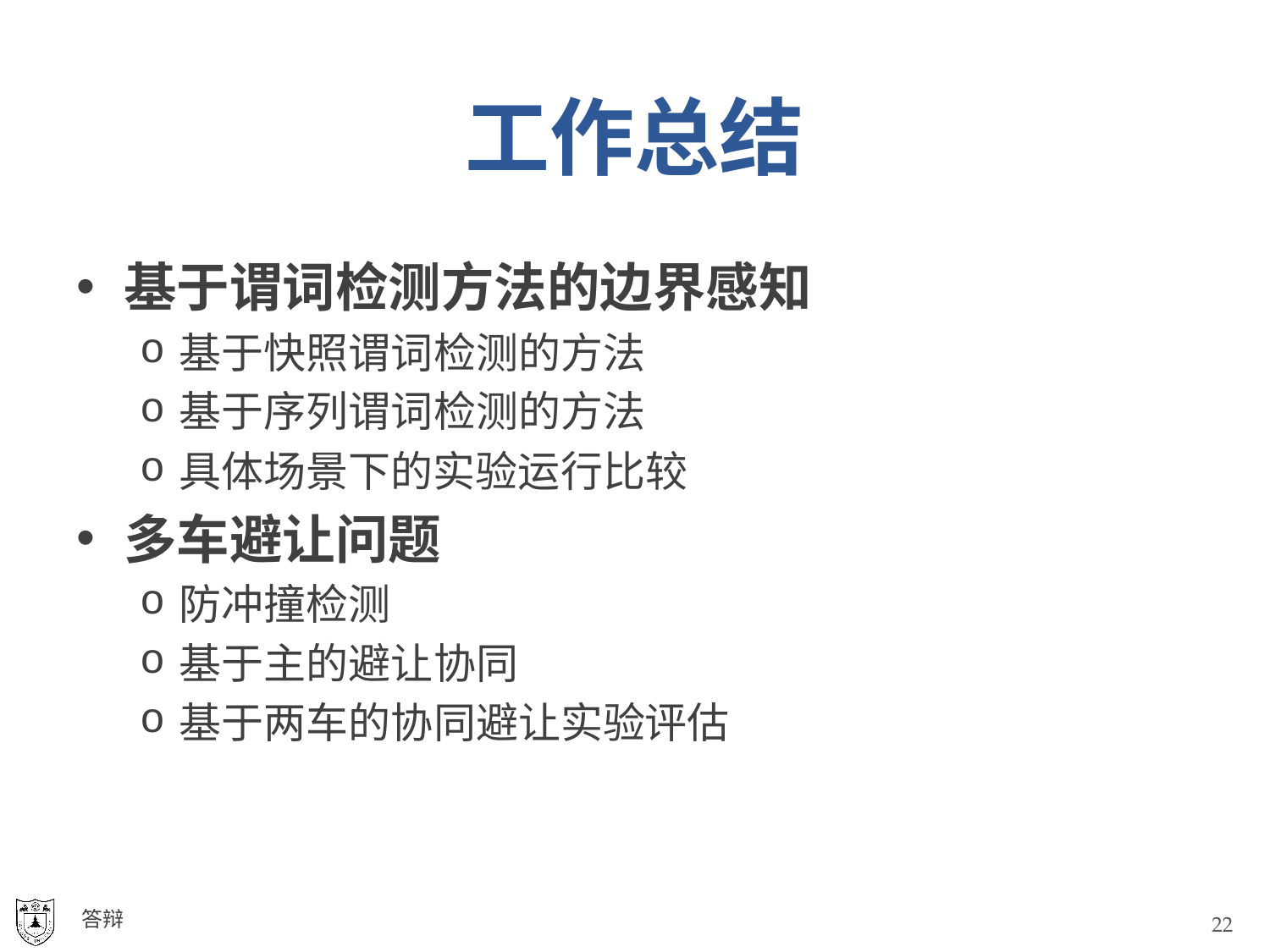

# 工作总结
基于谓词检测方法的边界感知
基于快照谓词检测的方法
基于序列谓词检测的方法
具体场景下的实验运行比较
多车避让问题
防冲撞检测
基于主的避让协同
基于两车的协同避让实验评估
答辩
22